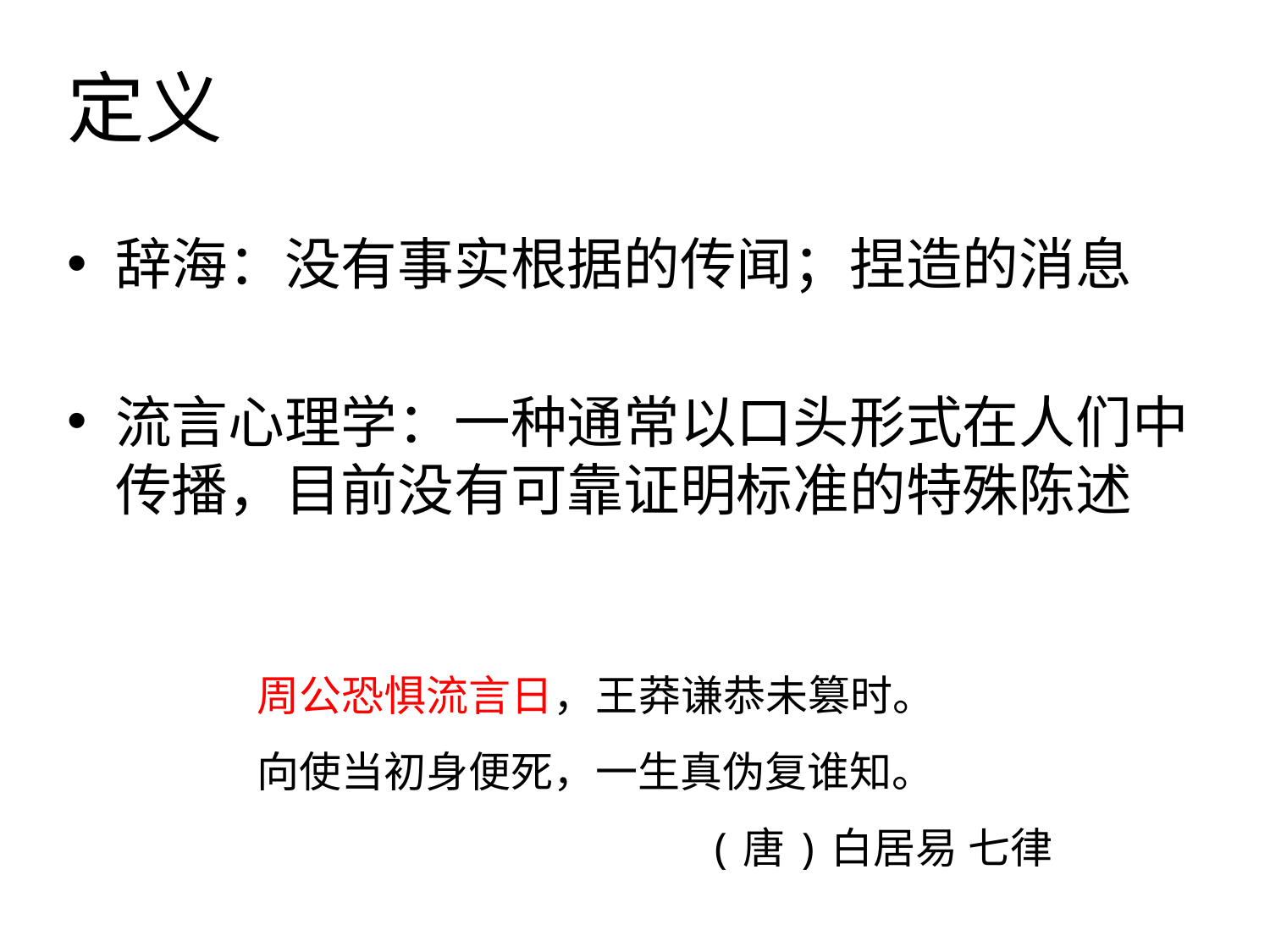

# 定义
辞海：没有事实根据的传闻；捏造的消息

流言心理学：一种通常以口头形式在人们中传播，目前没有可靠证明标准的特殊陈述

周公恐惧流言日，王莽谦恭未篡时。
向使当初身便死，一生真伪复谁知。
(唐)白居易 七律